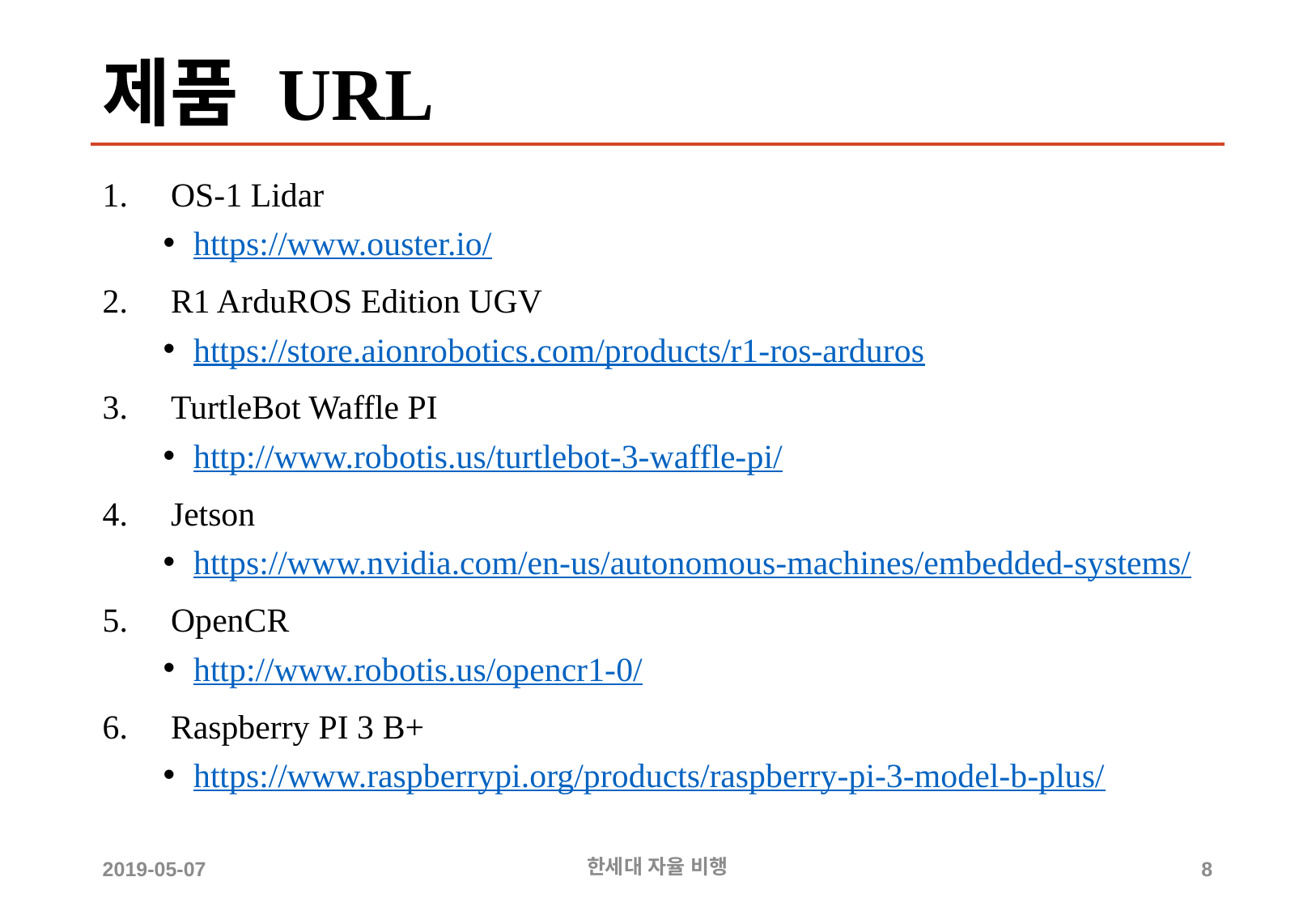

# 제품 URL
OS-1 Lidar
https://www.ouster.io/
R1 ArduROS Edition UGV
https://store.aionrobotics.com/products/r1-ros-arduros
TurtleBot Waffle PI
http://www.robotis.us/turtlebot-3-waffle-pi/
Jetson
https://www.nvidia.com/en-us/autonomous-machines/embedded-systems/
OpenCR
http://www.robotis.us/opencr1-0/
Raspberry PI 3 B+
https://www.raspberrypi.org/products/raspberry-pi-3-model-b-plus/

2019-05-07
한세대 자율 비행
8